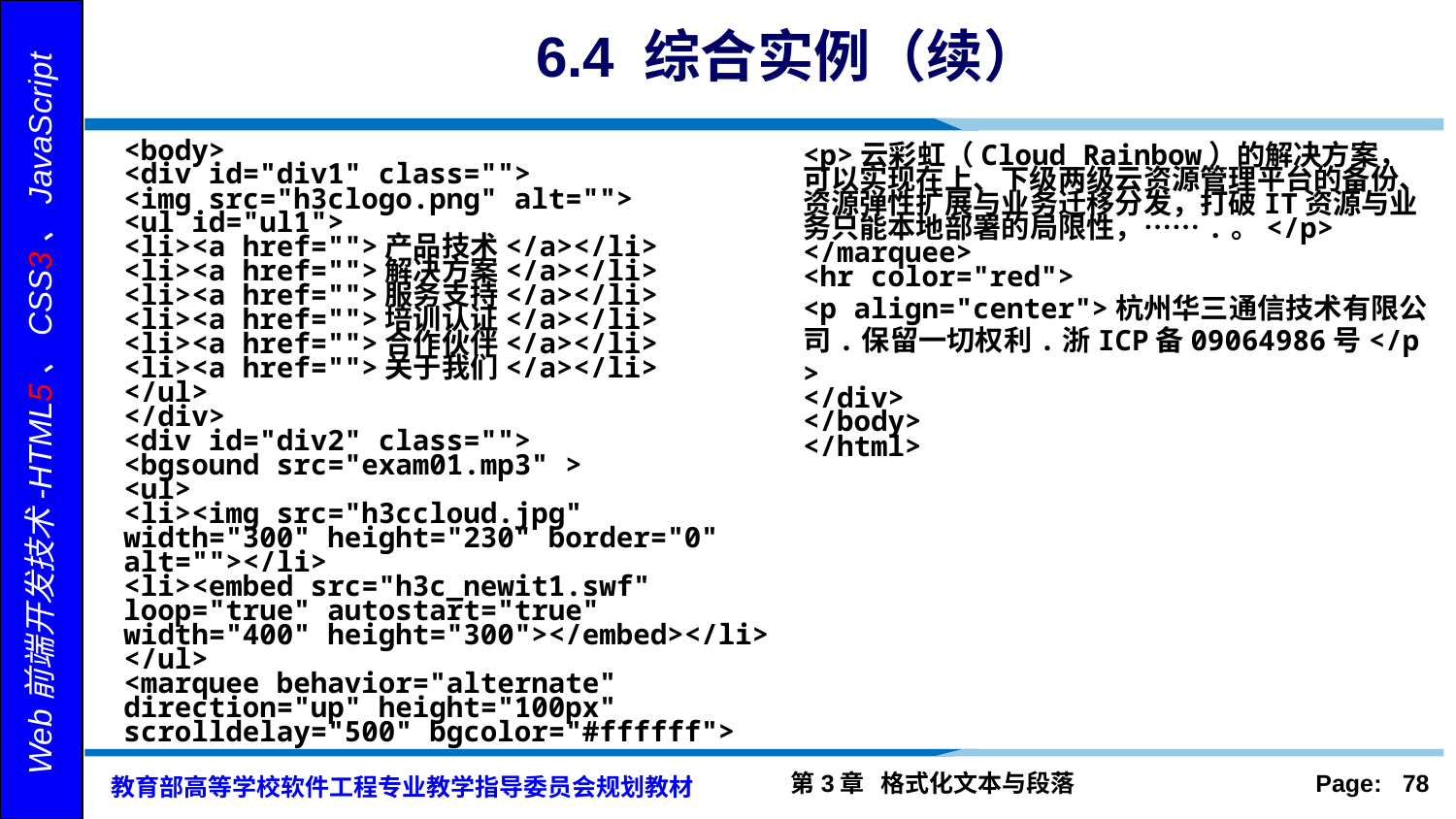

# 6.4 综合实例（续）
<body>
<div id="div1" class="">
<img src="h3clogo.png" alt="">
<ul id="ul1">
<li><a href="">产品技术</a></li>
<li><a href="">解决方案</a></li>
<li><a href="">服务支持</a></li>
<li><a href="">培训认证</a></li>
<li><a href="">合作伙伴</a></li>
<li><a href="">关于我们</a></li>
</ul>
</div>
<div id="div2" class="">
<bgsound src="exam01.mp3" >
<ul>
<li><img src="h3ccloud.jpg" width="300" height="230" border="0" alt=""></li>
<li><embed src="h3c_newit1.swf" loop="true" autostart="true" width="400" height="300"></embed></li>
</ul>
<marquee behavior="alternate" direction="up" height="100px"  scrolldelay="500" bgcolor="#ffffff">
<p>云彩虹（Cloud Rainbow）的解决方案，可以实现在上、下级两级云资源管理平台的备份、资源弹性扩展与业务迁移分发，打破IT资源与业务只能本地部署的局限性，…….。</p>
</marquee>
<hr color="red">
<p align="center">杭州华三通信技术有限公司.保留一切权利.浙ICP备09064986号</p>
</div>
</body>
</html>